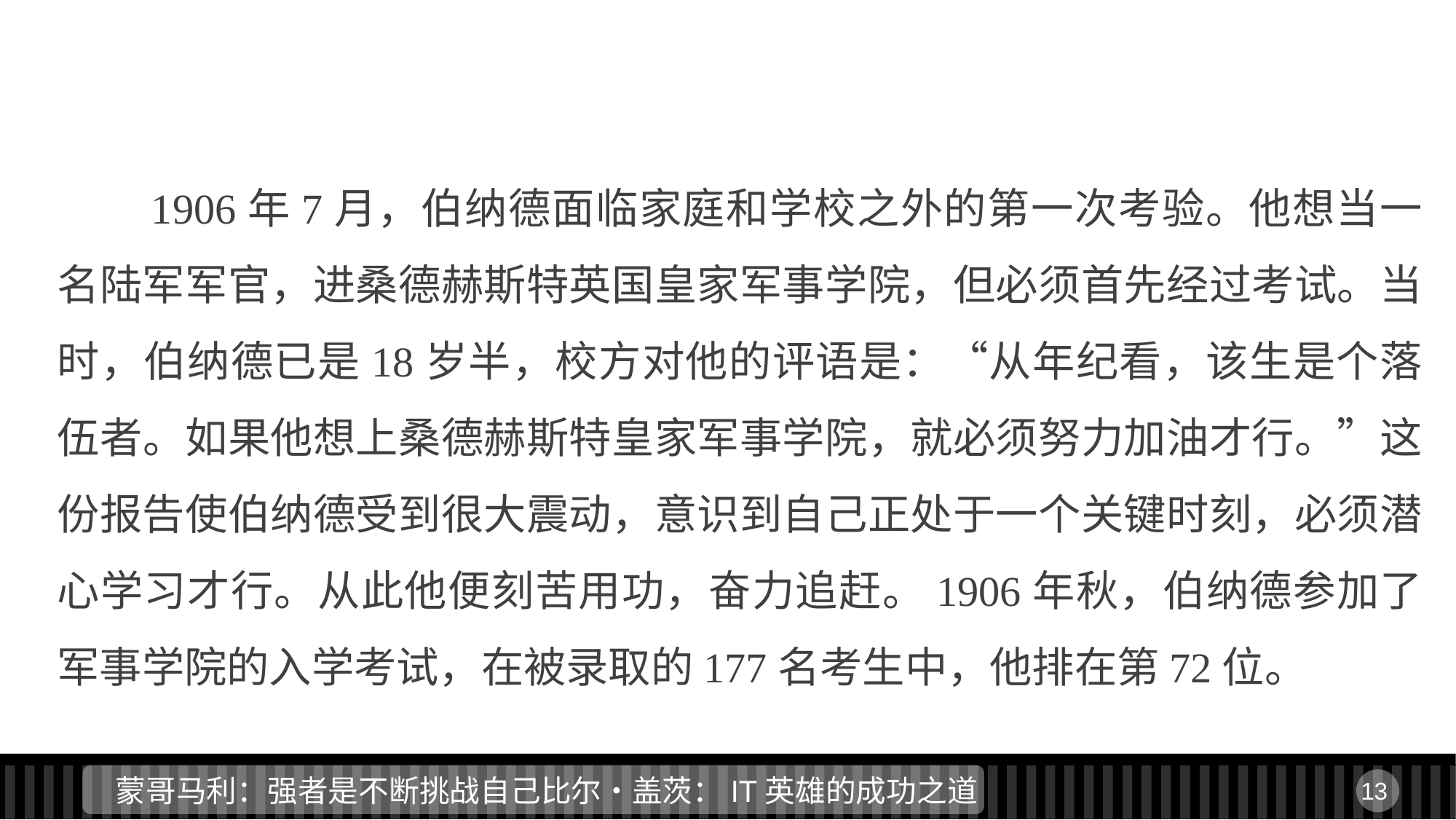

1906年7月，伯纳德面临家庭和学校之外的第一次考验。他想当一名陆军军官，进桑德赫斯特英国皇家军事学院，但必须首先经过考试。当时，伯纳德已是18岁半，校方对他的评语是：“从年纪看，该生是个落伍者。如果他想上桑德赫斯特皇家军事学院，就必须努力加油才行。”这份报告使伯纳德受到很大震动，意识到自己正处于一个关键时刻，必须潜心学习才行。从此他便刻苦用功，奋力追赶。1906年秋，伯纳德参加了军事学院的入学考试，在被录取的177名考生中，他排在第72位。